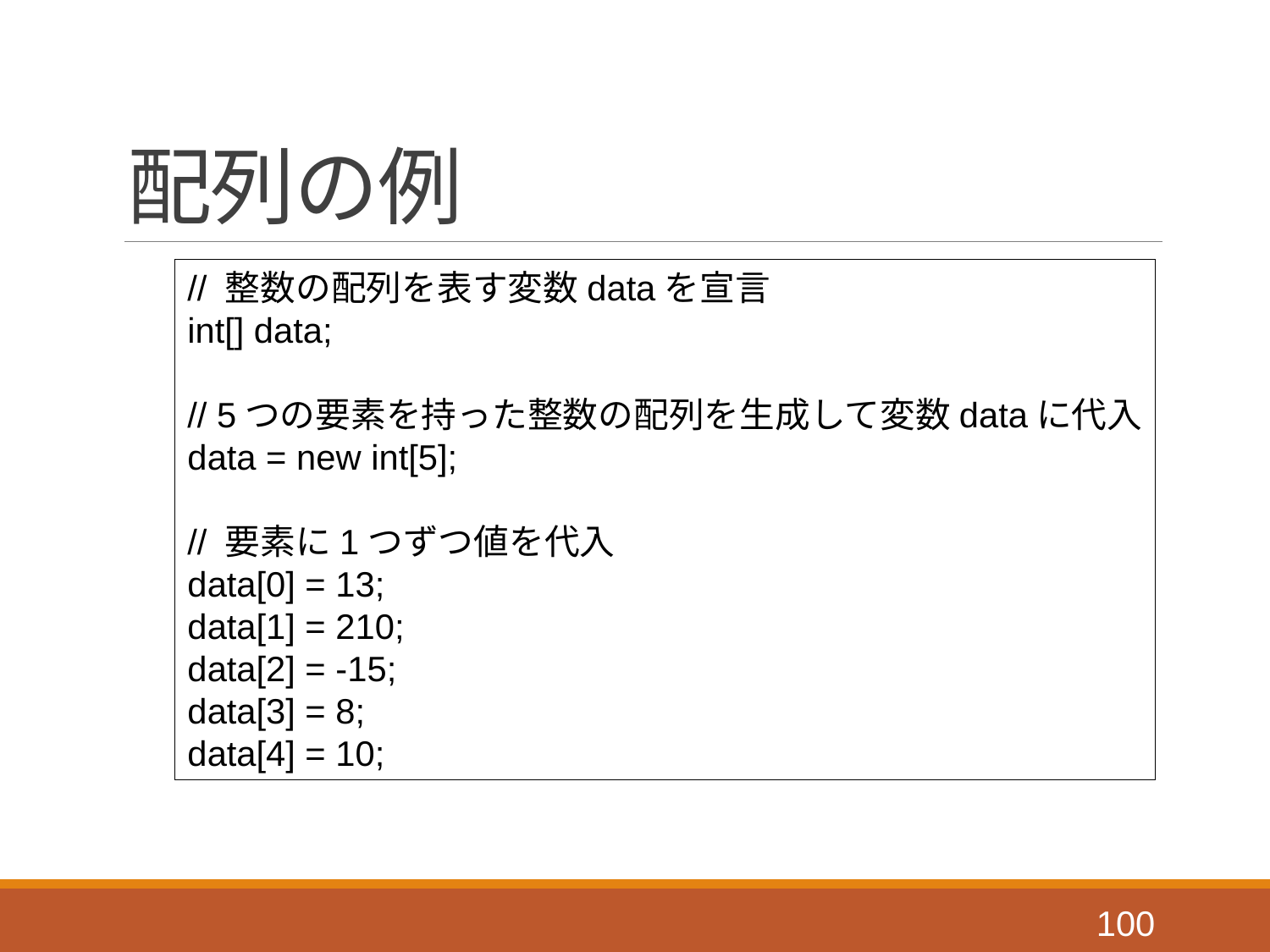

# 配列の例
// 整数の配列を表す変数dataを宣言
int[] data;

// 5つの要素を持った整数の配列を生成して変数dataに代入
data = new int[5];

// 要素に1つずつ値を代入
data[0] = 13;
data[1] = 210;
data[2] = -15;
data[3] = 8;
data[4] = 10;
100